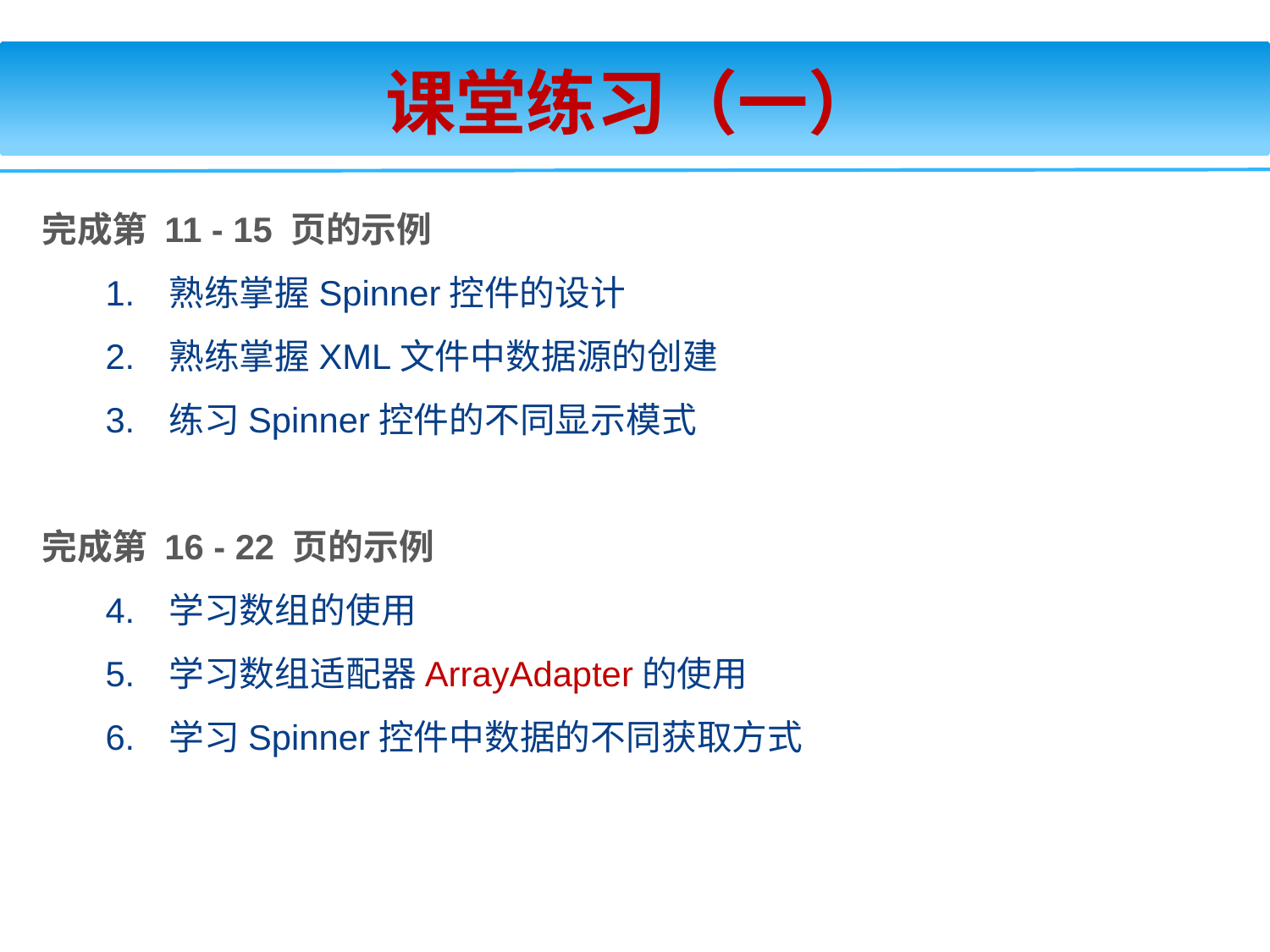

课堂练习（一）
完成第 11 - 15 页的示例
熟练掌握Spinner控件的设计
熟练掌握XML文件中数据源的创建
练习Spinner控件的不同显示模式

完成第 16 - 22 页的示例
学习数组的使用
学习数组适配器ArrayAdapter的使用
学习Spinner控件中数据的不同获取方式